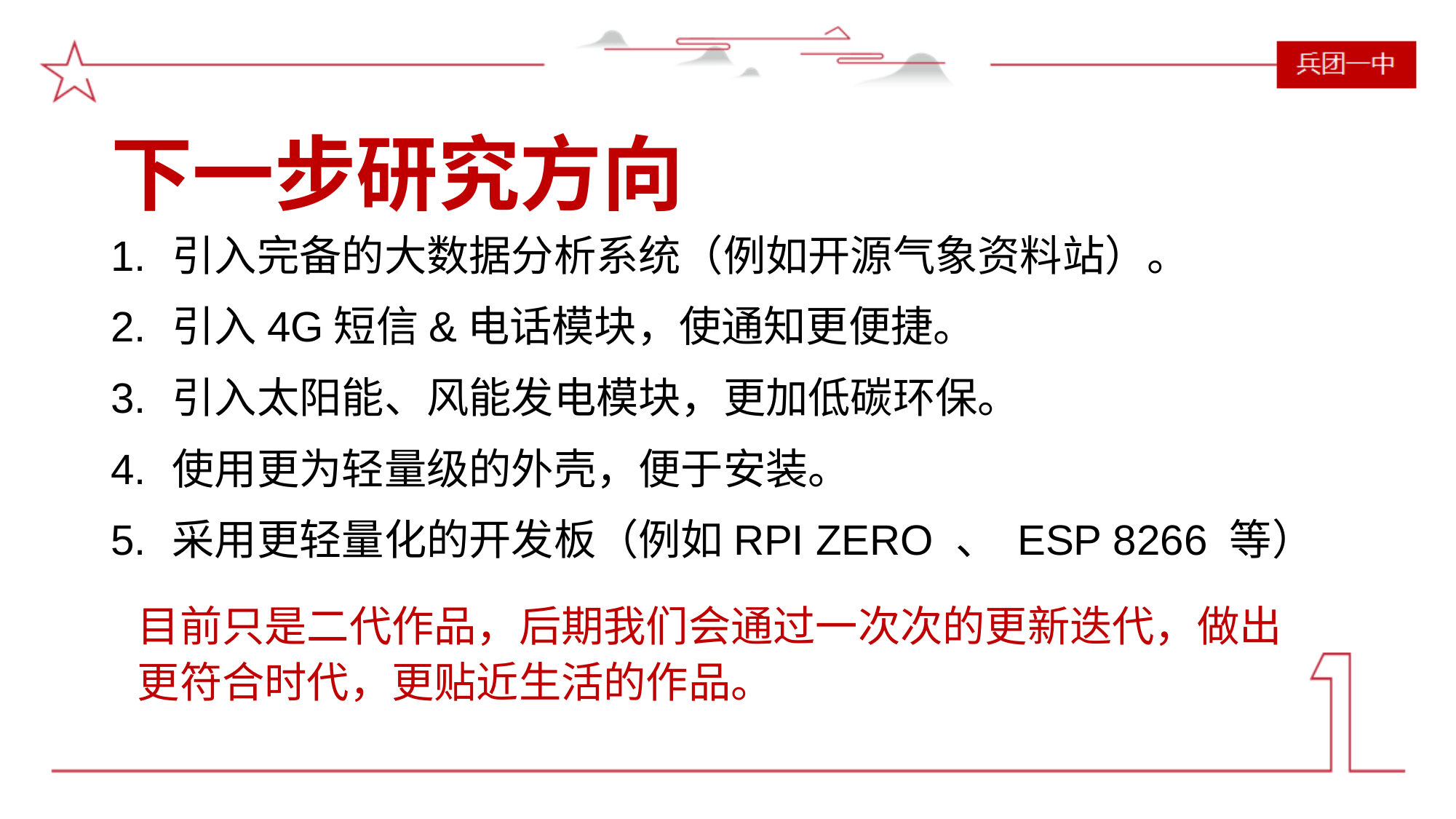

# 下一步研究方向
引入完备的大数据分析系统（例如开源气象资料站）。
引入4G短信&电话模块，使通知更便捷。
引入太阳能、风能发电模块，更加低碳环保。
使用更为轻量级的外壳，便于安装。
采用更轻量化的开发板（例如RPI ZERO 、 ESP 8266 等）

目前只是二代作品，后期我们会通过一次次的更新迭代，做出更符合时代，更贴近生活的作品。